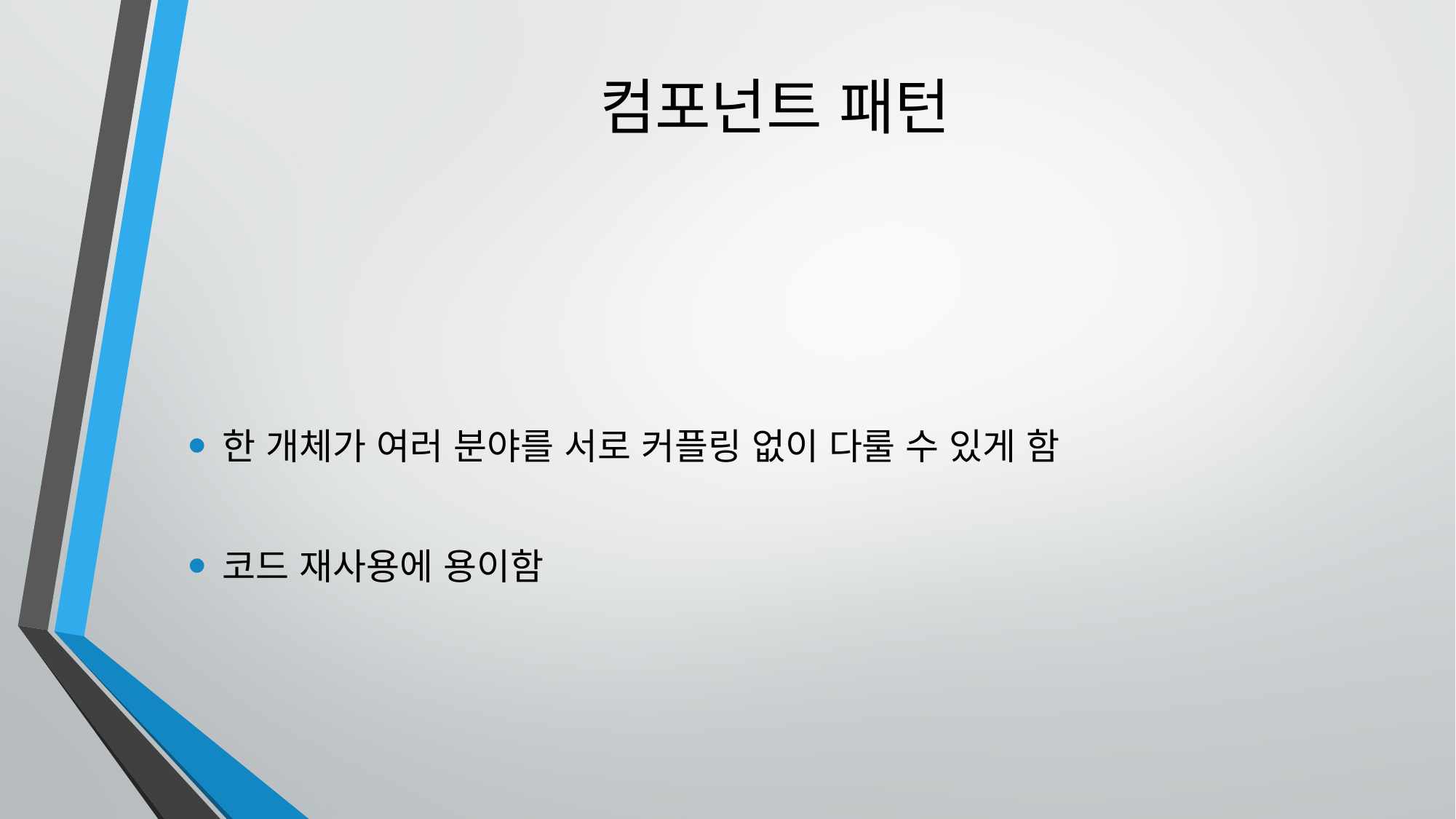

# 컴포넌트 패턴
한 개체가 여러 분야를 서로 커플링 없이 다룰 수 있게 함

코드 재사용에 용이함